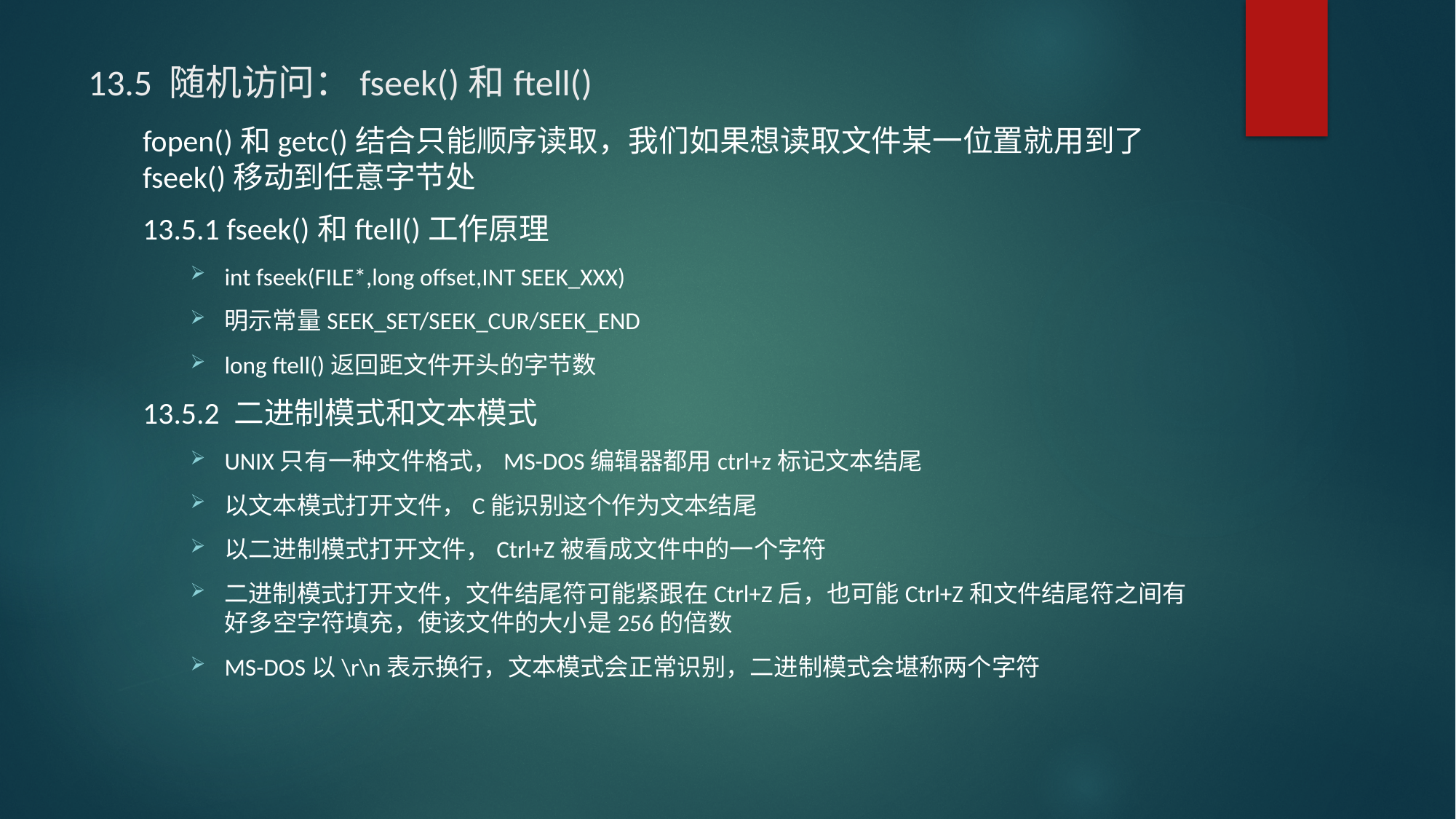

# 13.5 随机访问：fseek()和ftell()
fopen()和getc()结合只能顺序读取，我们如果想读取文件某一位置就用到了fseek()移动到任意字节处
13.5.1 fseek()和ftell()工作原理
int fseek(FILE*,long offset,INT SEEK_XXX)
明示常量SEEK_SET/SEEK_CUR/SEEK_END
long ftell()返回距文件开头的字节数
13.5.2 二进制模式和文本模式
UNIX只有一种文件格式，MS-DOS编辑器都用ctrl+z标记文本结尾
以文本模式打开文件，C能识别这个作为文本结尾
以二进制模式打开文件，Ctrl+Z被看成文件中的一个字符
二进制模式打开文件，文件结尾符可能紧跟在Ctrl+Z后，也可能Ctrl+Z和文件结尾符之间有好多空字符填充，使该文件的大小是256的倍数
MS-DOS以\r\n表示换行，文本模式会正常识别，二进制模式会堪称两个字符